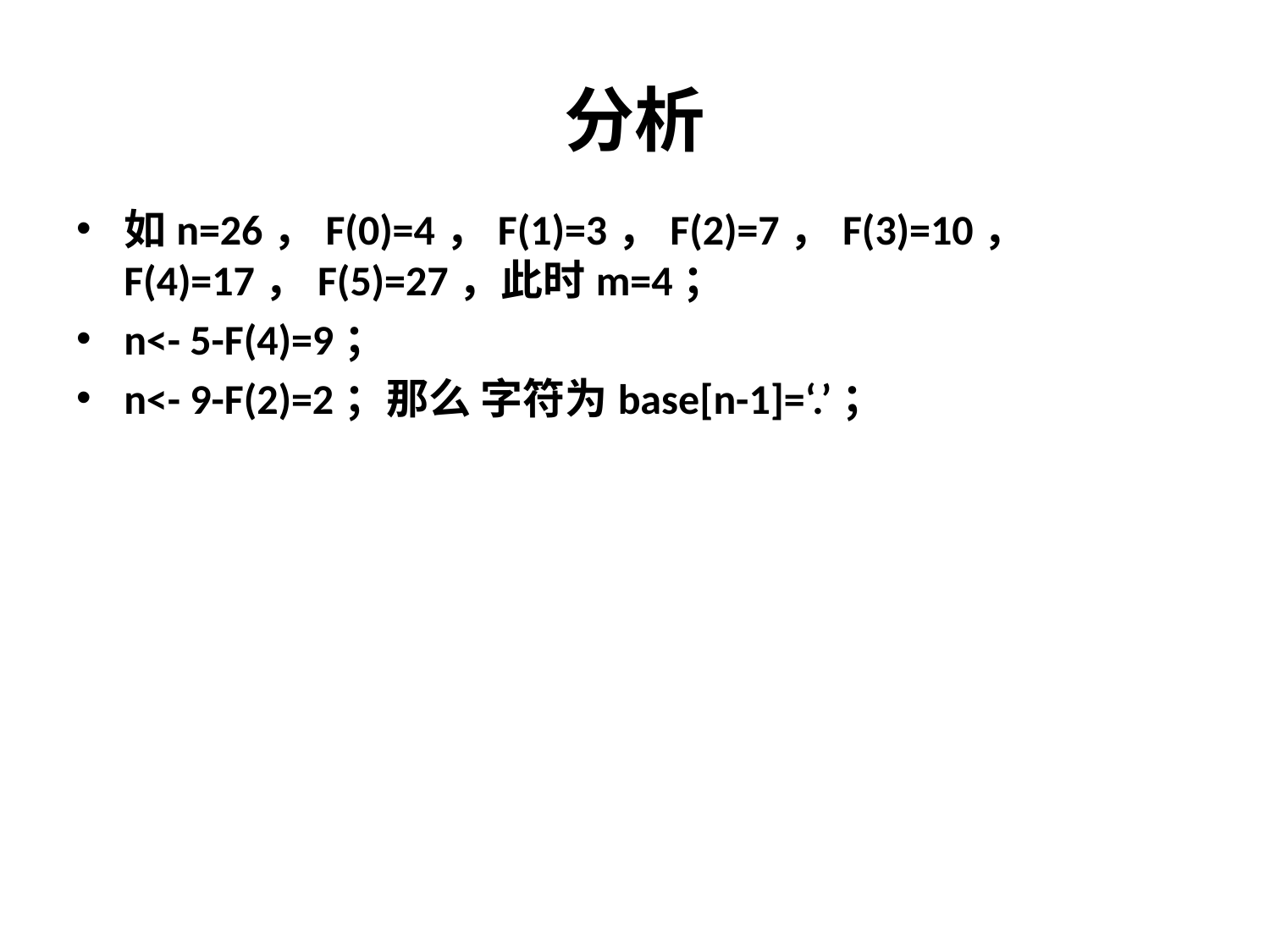

# 分析
如n=26，F(0)=4，F(1)=3，F(2)=7，F(3)=10， F(4)=17，F(5)=27，此时m=4；
n<- 5-F(4)=9；
n<- 9-F(2)=2；那么 字符为base[n-1]=‘.’；